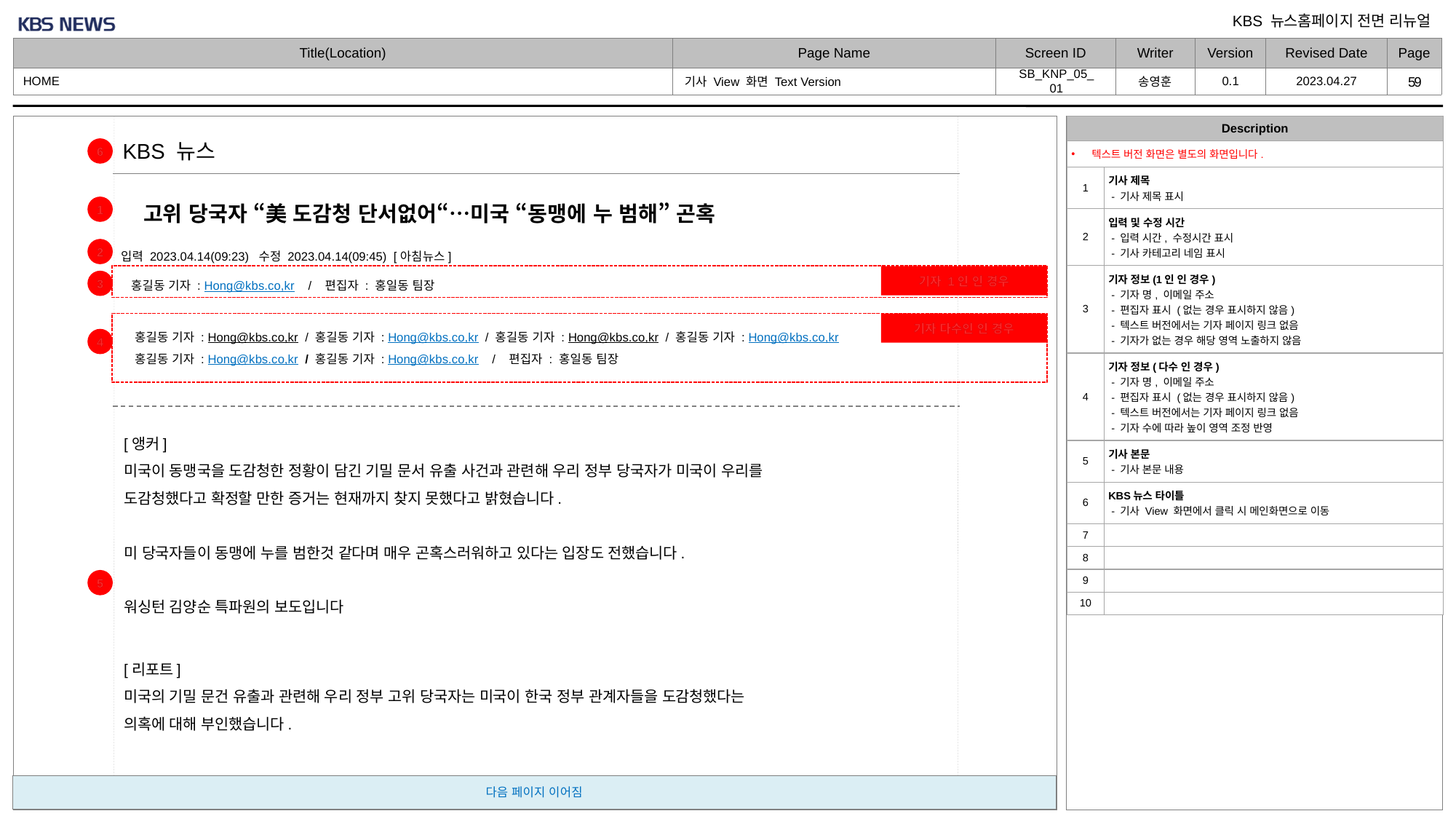

2023.04.27
0.1
HOME
SB_KNP_05_01
# 기사 View 화면 Text Version
| Description |  |
| --- | --- |
| 텍스트 버전 화면은 별도의 화면입니다. |  |
| 1 | 기사 제목 - 기사 제목 표시 |
| 2 | 입력 및 수정 시간 - 입력 시간, 수정시간 표시 - 기사 카테고리 네임 표시 |
| 3 | 기자 정보(1인 인 경우) - 기자 명, 이메일 주소 - 편집자 표시 (없는 경우 표시하지 않음) - 텍스트 버전에서는 기자 페이지 링크 없음 - 기자가 없는 경우 해당 영역 노출하지 않음 |
| 4 | 기자 정보(다수 인 경우) - 기자 명, 이메일 주소 - 편집자 표시 (없는 경우 표시하지 않음) - 텍스트 버전에서는 기자 페이지 링크 없음 - 기자 수에 따라 높이 영역 조정 반영 |
| 5 | 기사 본문 - 기사 본문 내용 |
| 6 | KBS뉴스 타이틀 - 기사 View 화면에서 클릭 시 메인화면으로 이동 |
| 7 |  |
| 8 |  |
| 9 |  |
| 10 |  |
KBS 뉴스
6
고위 당국자 “美 도감청 단서없어“…미국 “동맹에 누 범해” 곤혹
1
입력 2023.04.14(09:23)  수정 2023.04.14(09:45)  [아침뉴스]
2

홍길동 기자 : Hong@kbs.co,kr    /   편집자 : 홍일동 팀장
기자 1인 인 경우
3

기자 다수인 인 경우
홍길동 기자 : Hong@kbs.co,kr  / 홍길동 기자 : Hong@kbs.co,kr  / 홍길동 기자 : Hong@kbs.co,kr  / 홍길동 기자 : Hong@kbs.co,kr
홍길동 기자 : Hong@kbs.co,kr  / 홍길동 기자 : Hong@kbs.co,kr    /   편집자 : 홍일동 팀장
4
[앵커]
미국이 동맹국을 도감청한 정황이 담긴 기밀 문서 유출 사건과 관련해 우리 정부 당국자가 미국이 우리를
도감청했다고 확정할 만한 증거는 현재까지 찾지 못했다고 밝혔습니다.

미 당국자들이 동맹에 누를 범한것 같다며 매우 곤혹스러워하고 있다는 입장도 전했습니다.

워싱턴 김양순 특파원의 보도입니다
5
[리포트]
미국의 기밀 문건 유출과 관련해 우리 정부 고위 당국자는 미국이 한국 정부 관계자들을 도감청했다는
의혹에 대해 부인했습니다.